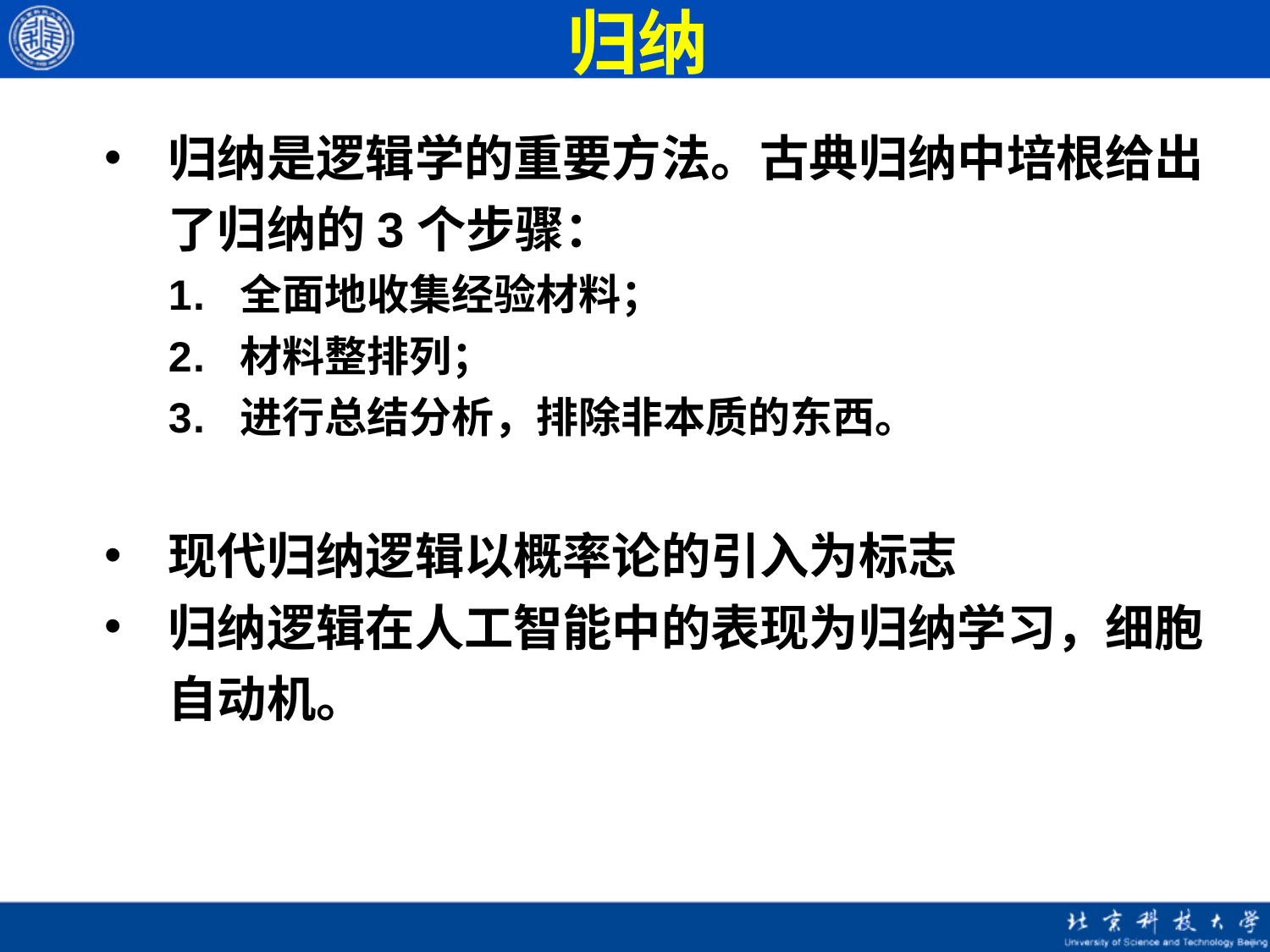

# 归纳
归纳是逻辑学的重要方法。古典归纳中培根给出了归纳的3个步骤：
全面地收集经验材料；
材料整排列；
进行总结分析，排除非本质的东西。

现代归纳逻辑以概率论的引入为标志
归纳逻辑在人工智能中的表现为归纳学习，细胞自动机。